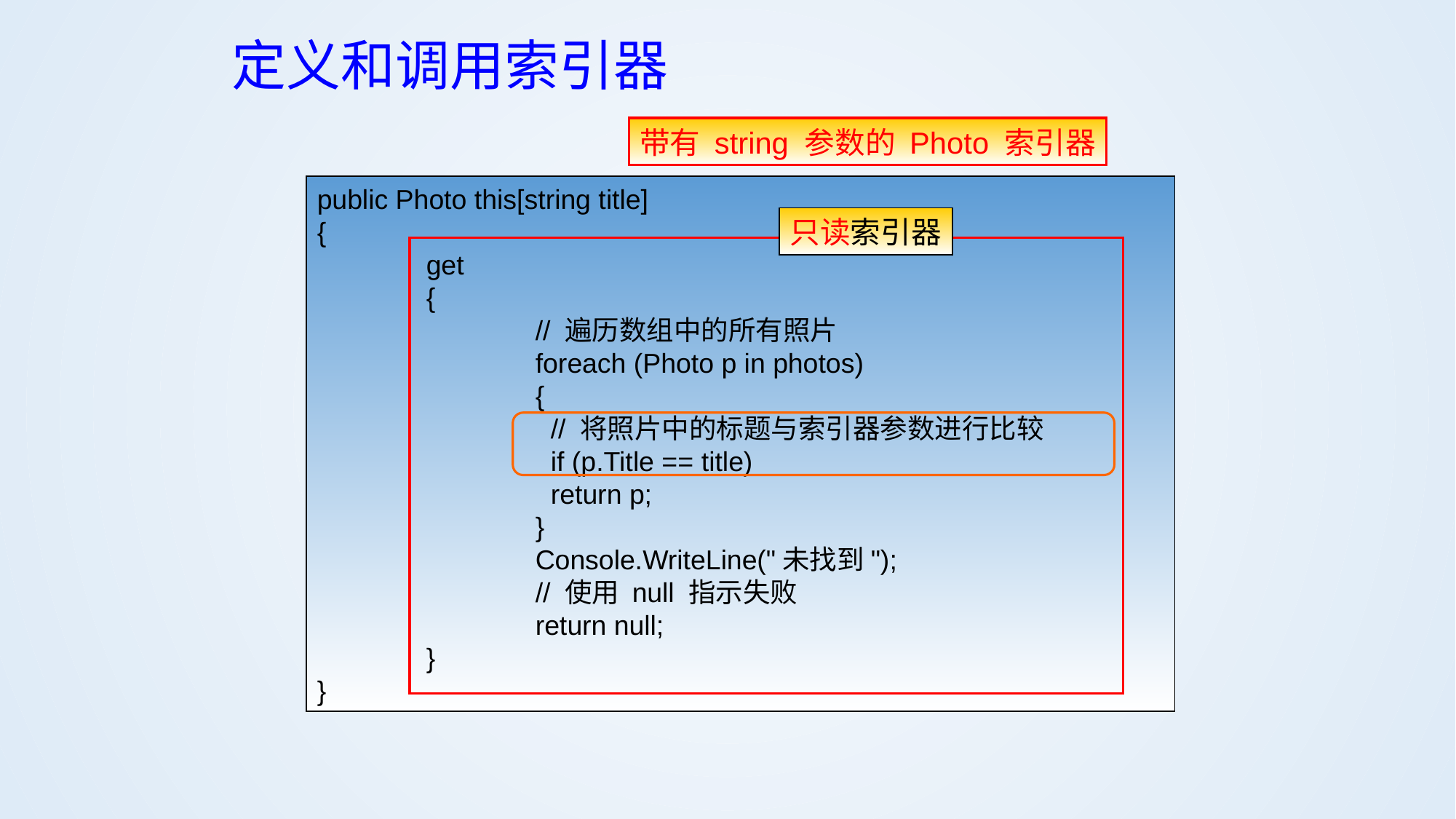

# 定义和调用索引器
带有 string 参数的 Photo 索引器
public Photo this[string title]
{
	get
	{
		// 遍历数组中的所有照片
		foreach (Photo p in photos)
		{
		  // 将照片中的标题与索引器参数进行比较
		  if (p.Title == title)
		  return p;
		}
		Console.WriteLine("未找到");
		// 使用 null 指示失败
		return null;
	}
}
只读索引器